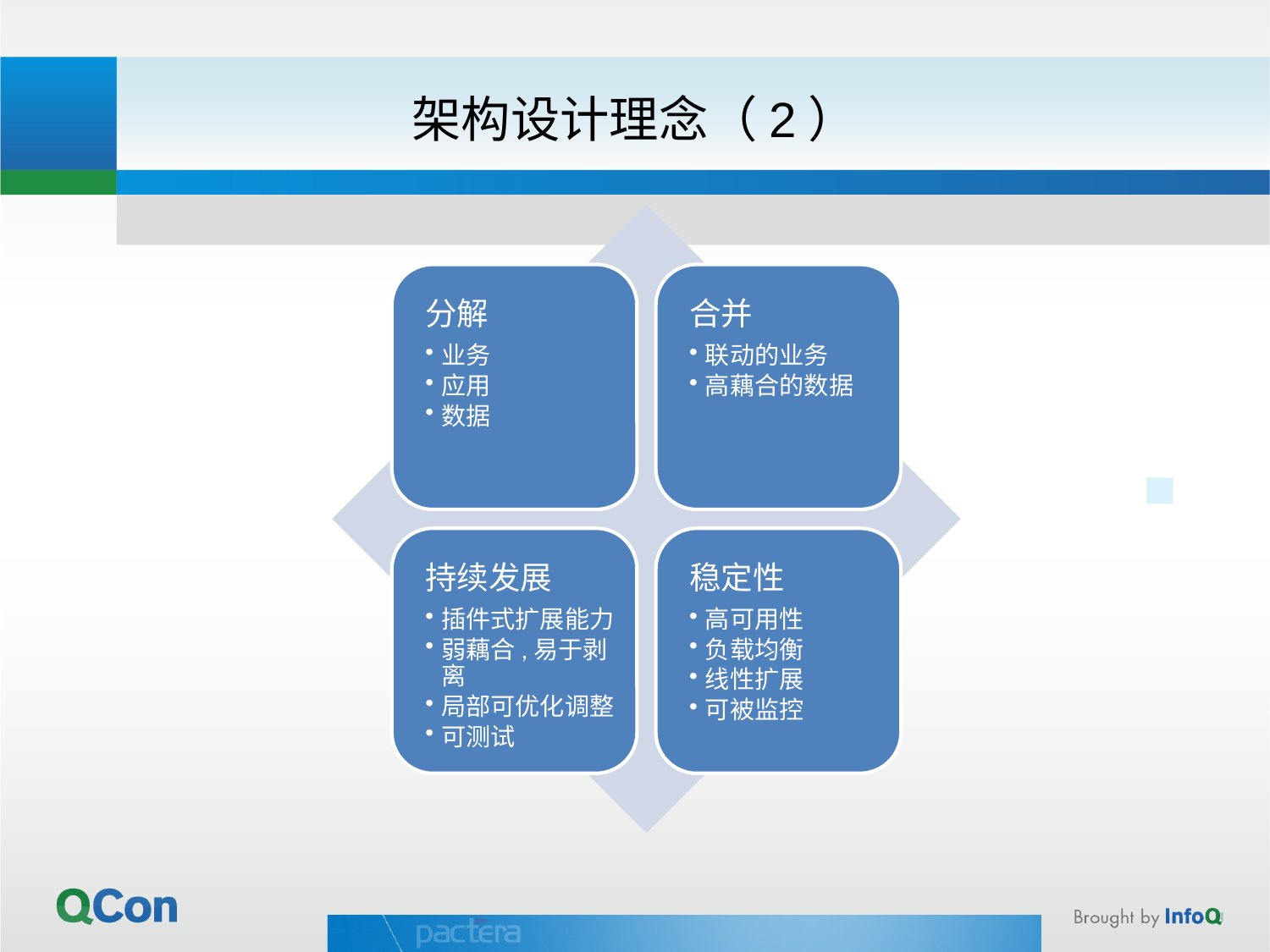

# 架构设计理念（2）
分解
业务
应用
数据
合并
联动的业务
高藕合的数据
持续发展
插件式扩展能力
弱藕合,易于剥离
局部可优化调整
可测试
稳定性
高可用性
负载均衡
线性扩展
可被监控